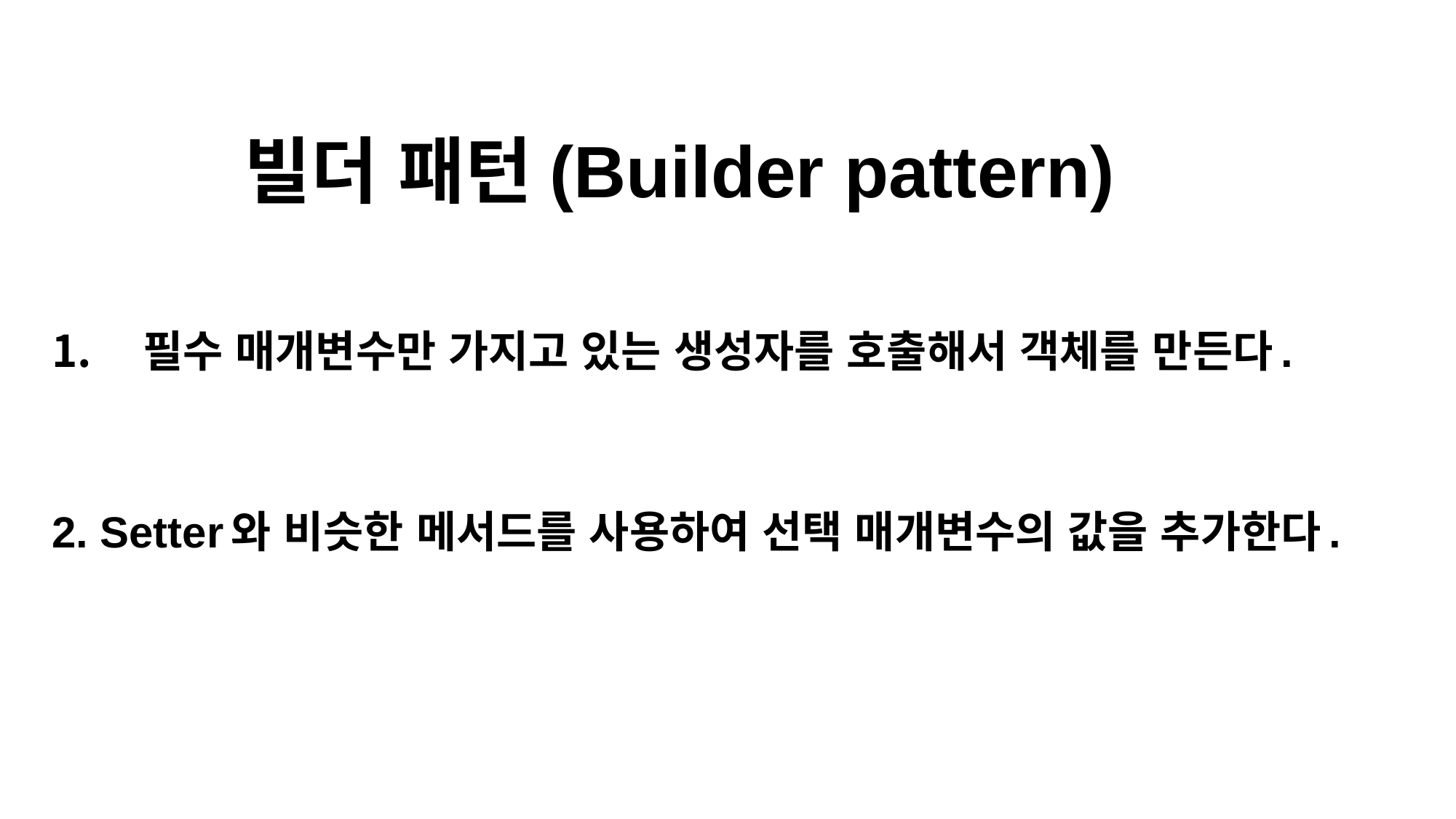

빌더 패턴(Builder pattern)
필수 매개변수만 가지고 있는 생성자를 호출해서 객체를 만든다.

2. Setter와 비슷한 메서드를 사용하여 선택 매개변수의 값을 추가한다.